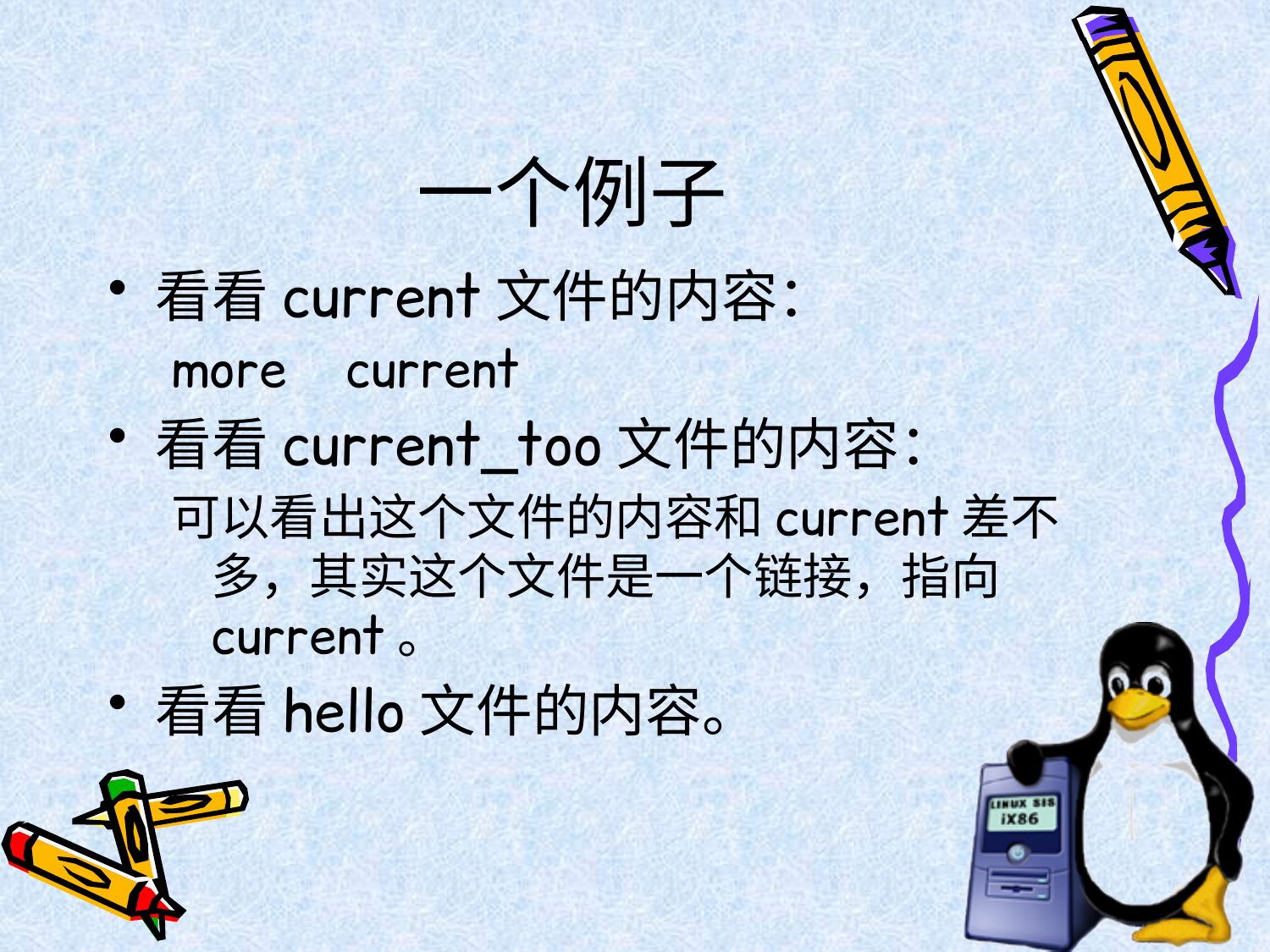

# 一个例子
看看current文件的内容：
more    current
看看current_too文件的内容：
可以看出这个文件的内容和current差不多，其实这个文件是一个链接，指向current。
看看hello文件的内容。